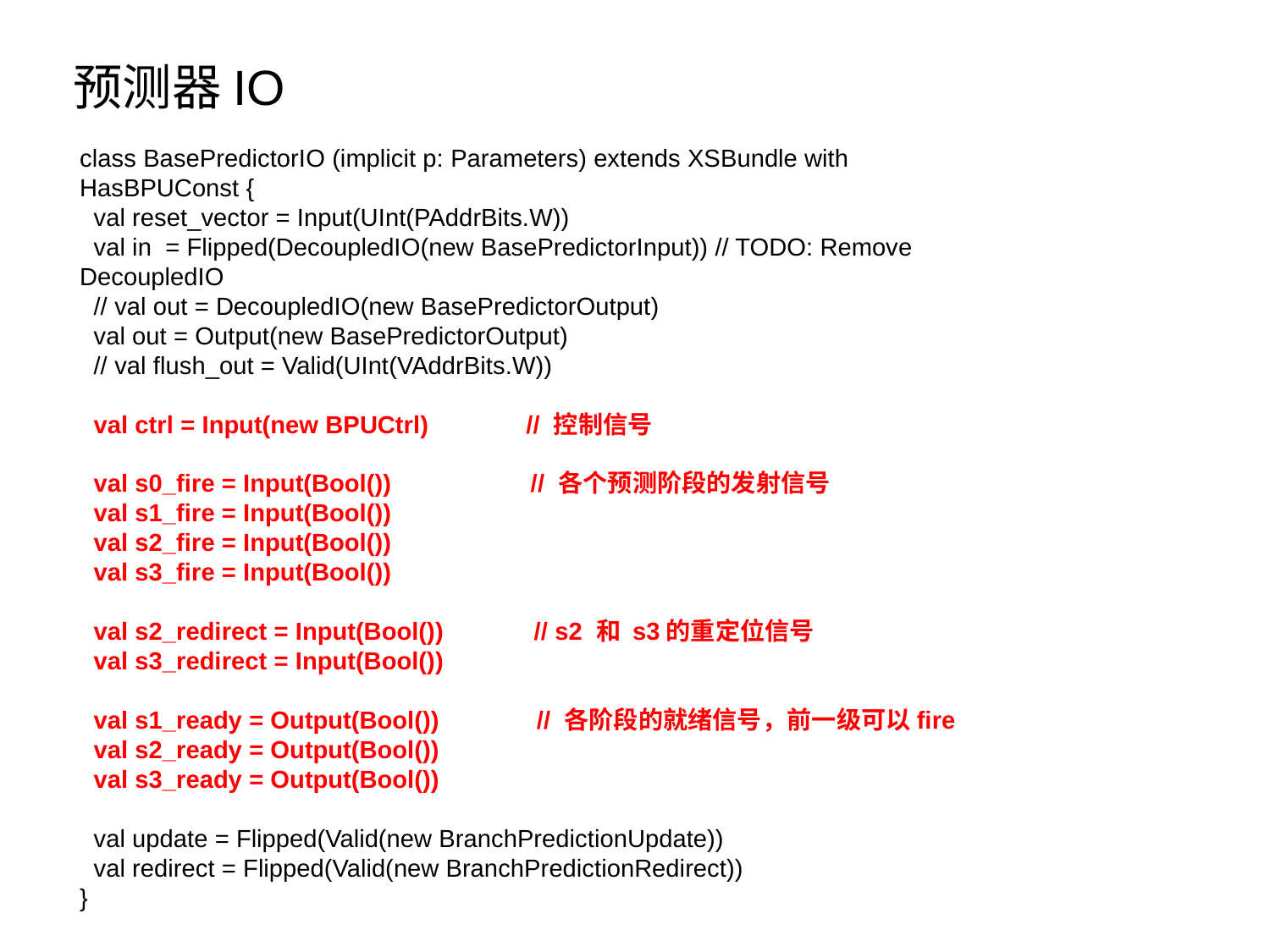

预测器IO
class BasePredictorIO (implicit p: Parameters) extends XSBundle with HasBPUConst {
  val reset_vector = Input(UInt(PAddrBits.W))
  val in  = Flipped(DecoupledIO(new BasePredictorInput)) // TODO: Remove DecoupledIO
  // val out = DecoupledIO(new BasePredictorOutput)
  val out = Output(new BasePredictorOutput)
  // val flush_out = Valid(UInt(VAddrBits.W))
  val ctrl = Input(new BPUCtrl)              // 控制信号
  val s0_fire = Input(Bool())                    // 各个预测阶段的发射信号
  val s1_fire = Input(Bool())
  val s2_fire = Input(Bool())
  val s3_fire = Input(Bool())
  val s2_redirect = Input(Bool())             // s2 和 s3的重定位信号
  val s3_redirect = Input(Bool())
  val s1_ready = Output(Bool())              // 各阶段的就绪信号，前一级可以fire
  val s2_ready = Output(Bool())
  val s3_ready = Output(Bool())
  val update = Flipped(Valid(new BranchPredictionUpdate))
  val redirect = Flipped(Valid(new BranchPredictionRedirect))
}